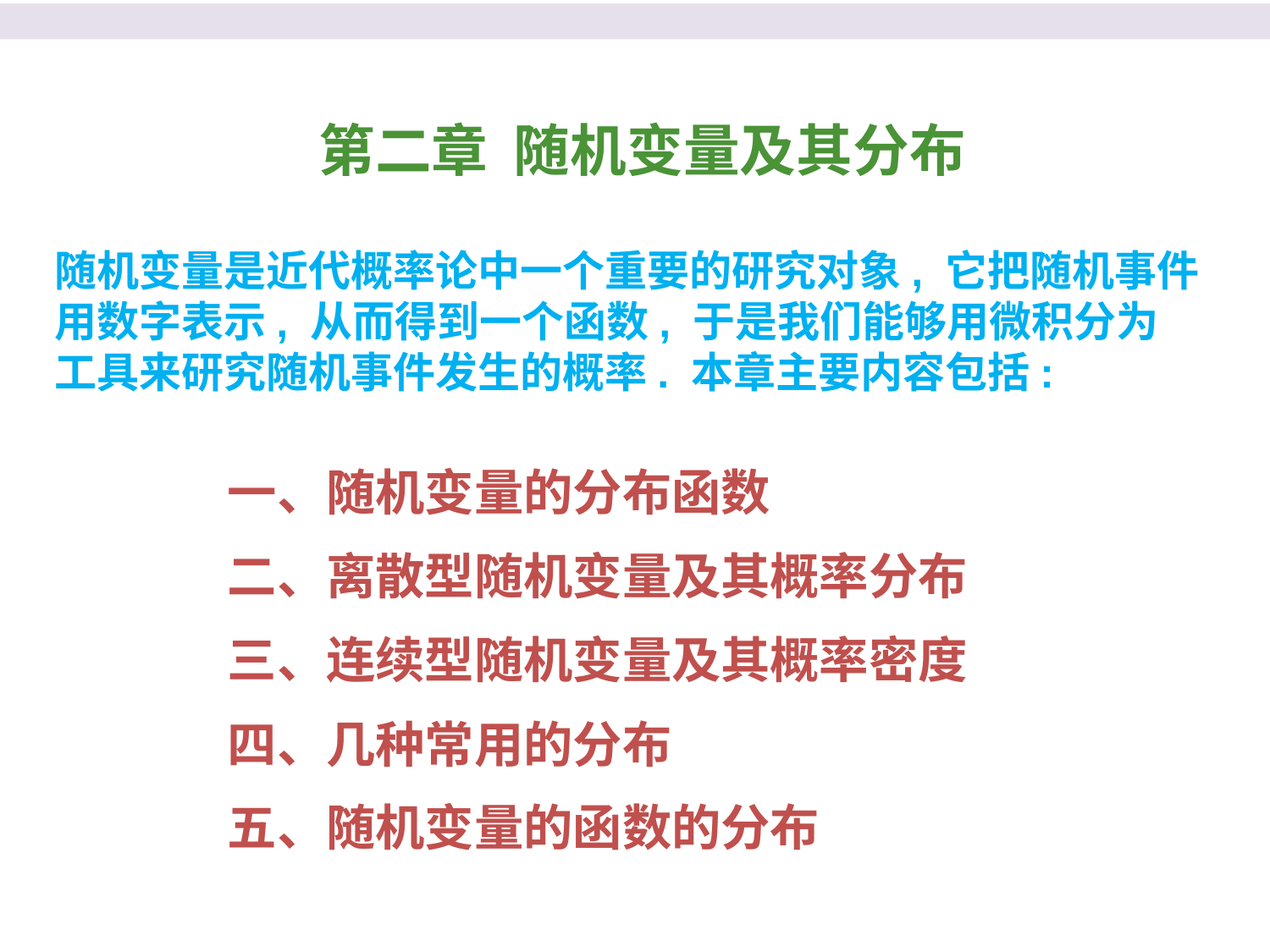

第二章  随机变量及其分布
随机变量是近代概率论中一个重要的研究对象, 它把随机事件
用数字表示, 从而得到一个函数, 于是我们能够用微积分为
工具来研究随机事件发生的概率. 本章主要内容包括:
一、随机变量的分布函数
二、离散型随机变量及其概率分布
三、连续型随机变量及其概率密度
四、几种常用的分布
五、随机变量的函数的分布